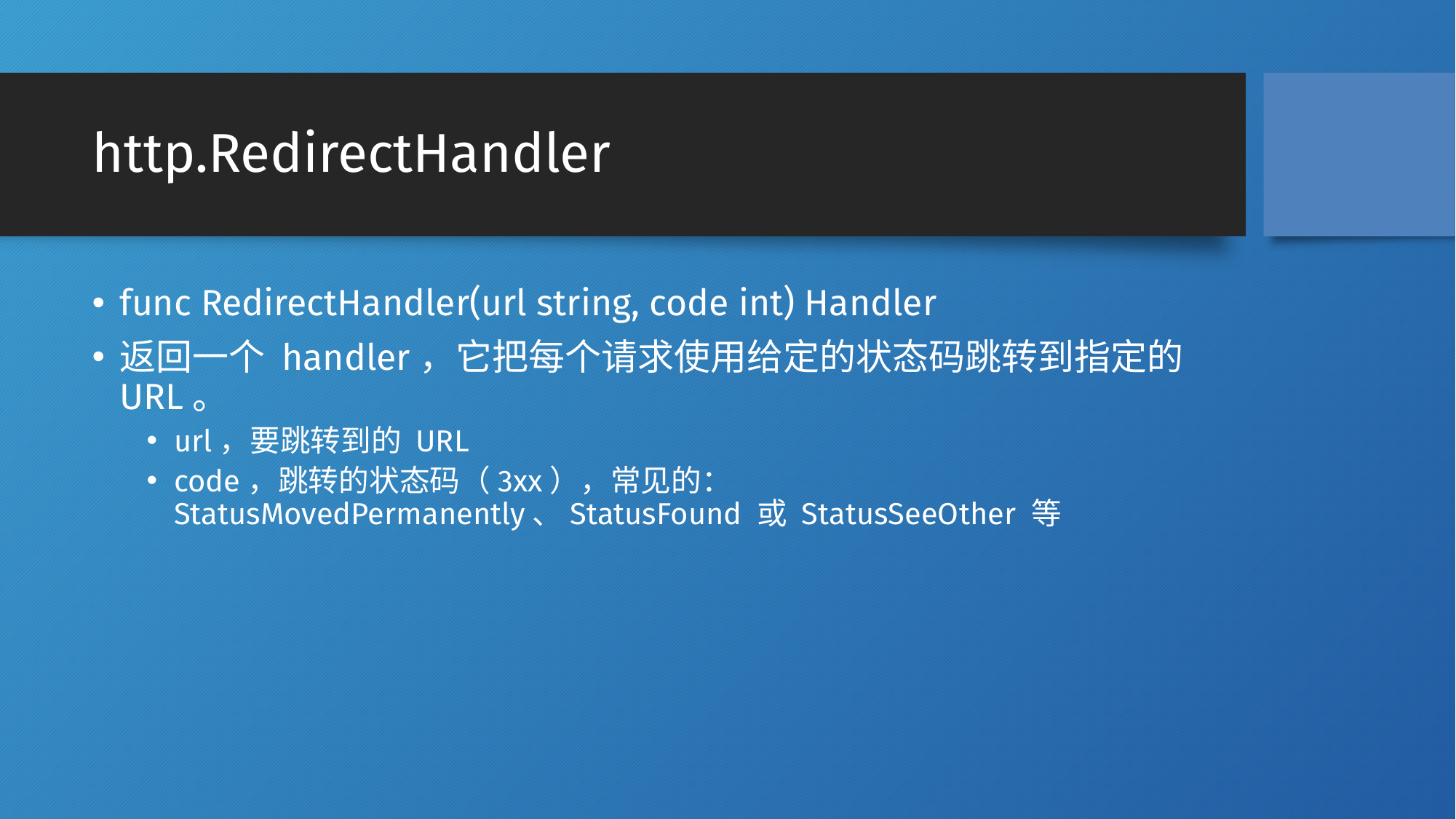

# http.RedirectHandler
func RedirectHandler(url string, code int) Handler
返回一个 handler，它把每个请求使用给定的状态码跳转到指定的 URL。
url，要跳转到的 URL
code，跳转的状态码（3xx），常见的：StatusMovedPermanently、StatusFound 或 StatusSeeOther 等